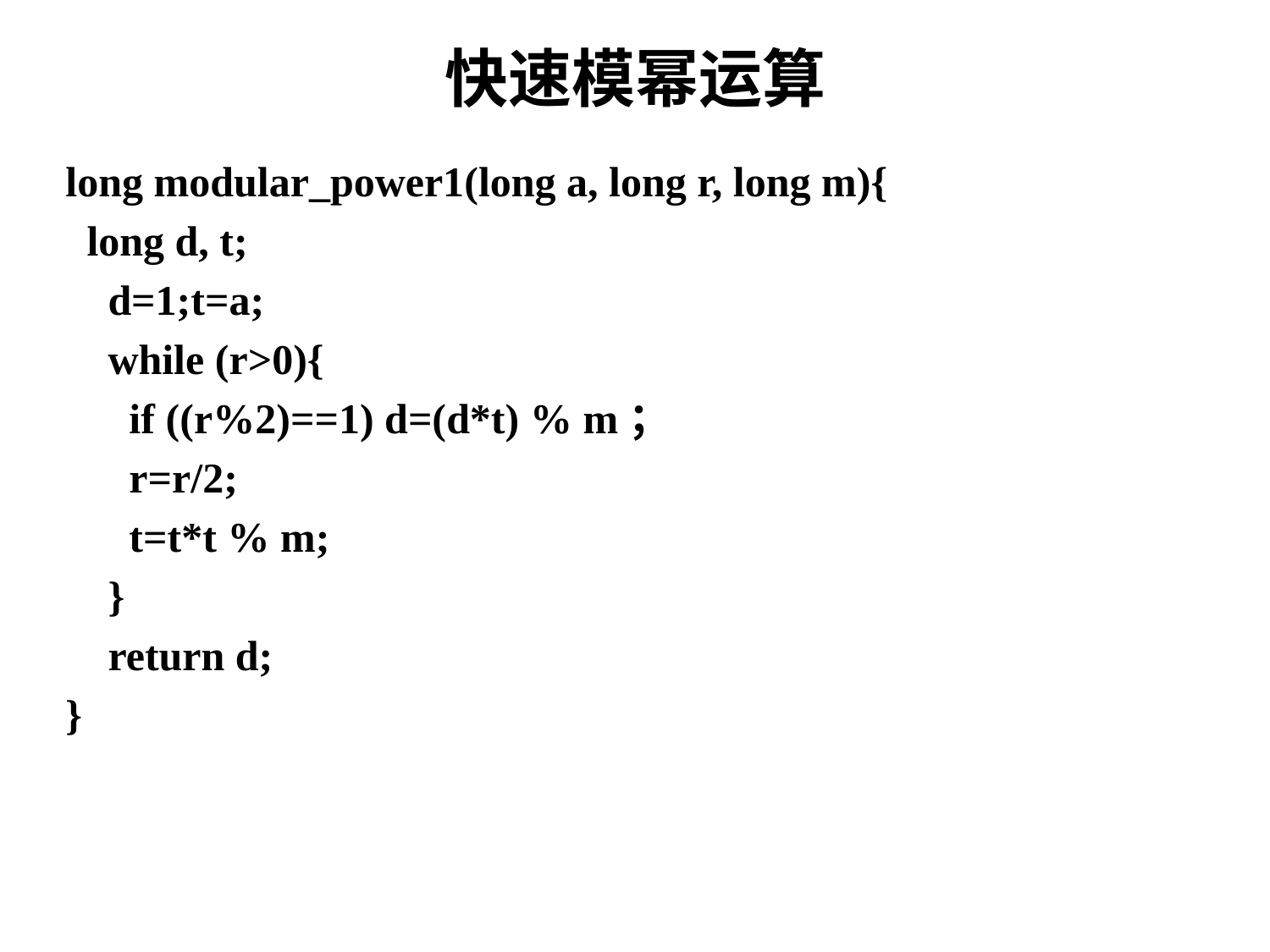

# 快速模幂运算
long modular_power1(long a, long r, long m){
  long d, t;
    d=1;t=a;
    while (r>0){
      if ((r%2)==1) d=(d*t) % m；
      r=r/2;
      t=t*t % m;
    }
    return d;
}